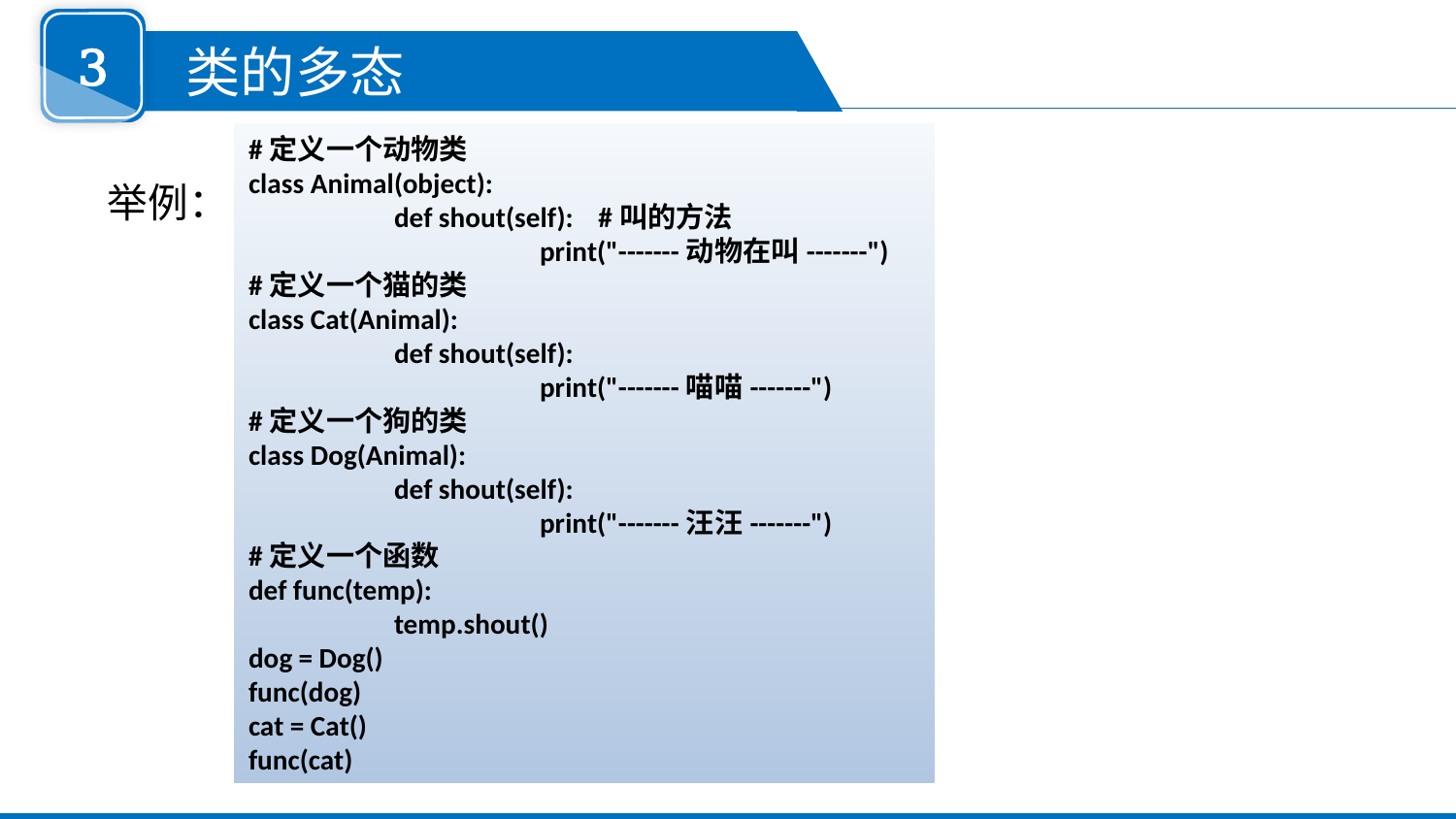

3

  类的多态
#定义一个动物类
class Animal(object):
	def shout(self):    #叫的方法
		print("-------动物在叫-------")
#定义一个猫的类
class Cat(Animal):
	def shout(self):
		print("-------喵喵-------")
#定义一个狗的类
class Dog(Animal):
	def shout(self):
		print("-------汪汪-------")
#定义一个函数
def func(temp):
	temp.shout()
dog = Dog()
func(dog)
cat = Cat()
func(cat)
举例：